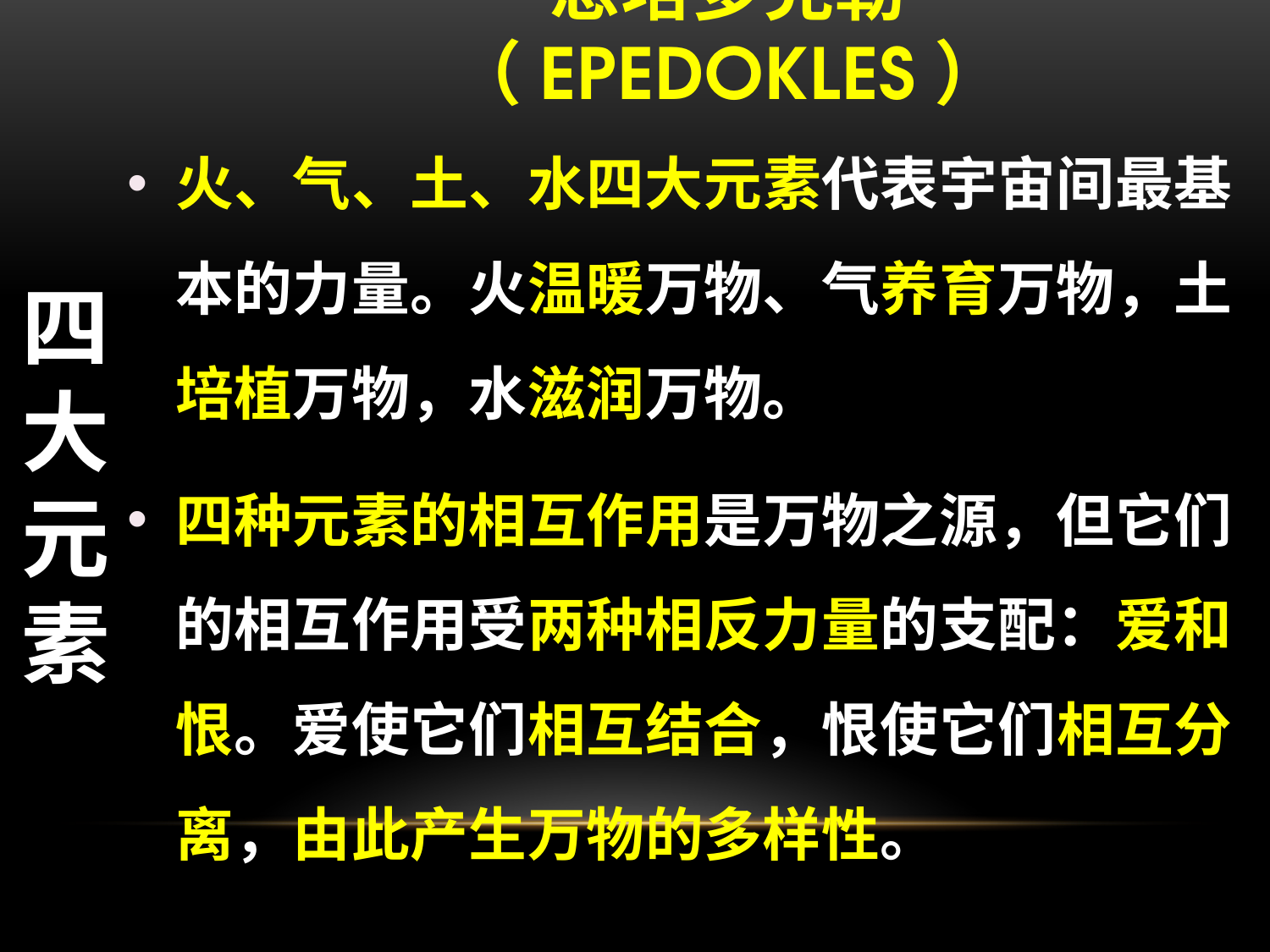

# 恩培多克勒（Epedokles）
火、气、土、水四大元素代表宇宙间最基本的力量。火温暖万物、气养育万物，土培植万物，水滋润万物。
四种元素的相互作用是万物之源，但它们的相互作用受两种相反力量的支配：爱和恨。爱使它们相互结合，恨使它们相互分离，由此产生万物的多样性。
四大元素